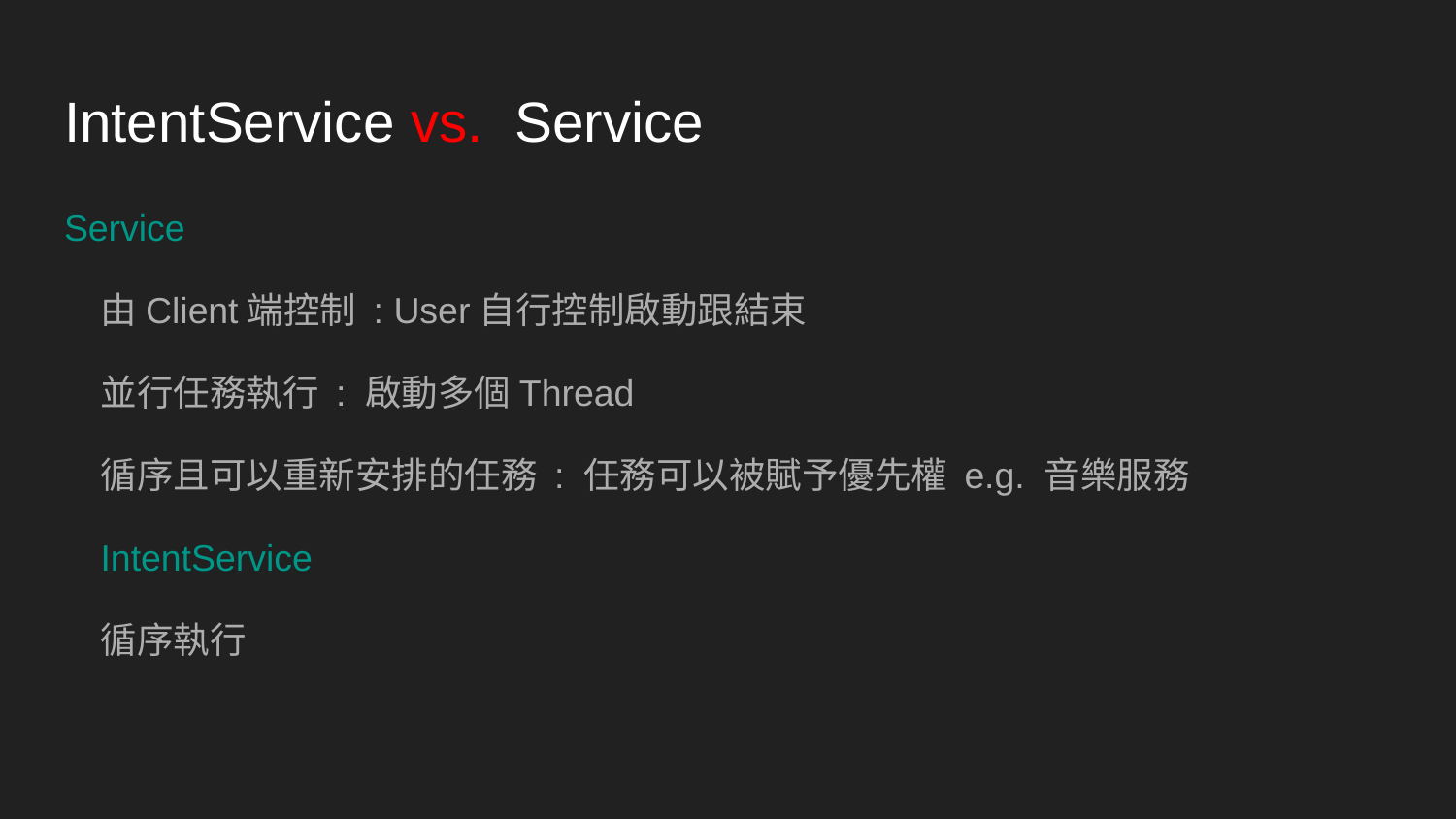

# IntentService vs.  Service
Service
由Client端控制 : User自行控制啟動跟結束
並行任務執行 : 啟動多個Thread
循序且可以重新安排的任務 : 任務可以被賦予優先權 e.g. 音樂服務
IntentService
循序執行